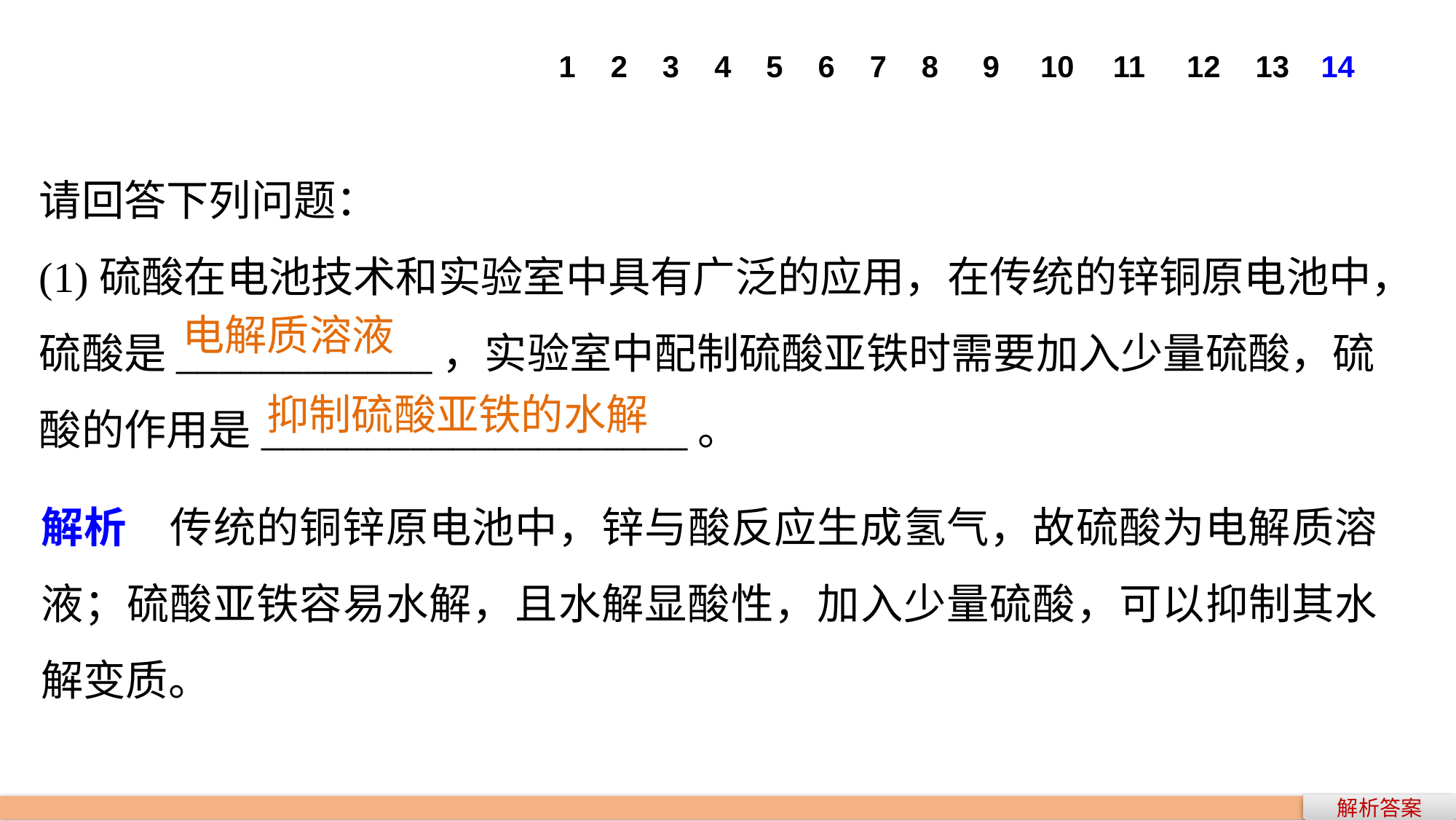

1
2
3
4
5
6
7
8
9
10
11
12
13
14
请回答下列问题：
(1)硫酸在电池技术和实验室中具有广泛的应用，在传统的锌铜原电池中，硫酸是____________，实验室中配制硫酸亚铁时需要加入少量硫酸，硫酸的作用是____________________。
电解质溶液
抑制硫酸亚铁的水解
解析　传统的铜锌原电池中，锌与酸反应生成氢气，故硫酸为电解质溶液；硫酸亚铁容易水解，且水解显酸性，加入少量硫酸，可以抑制其水解变质。
解析答案